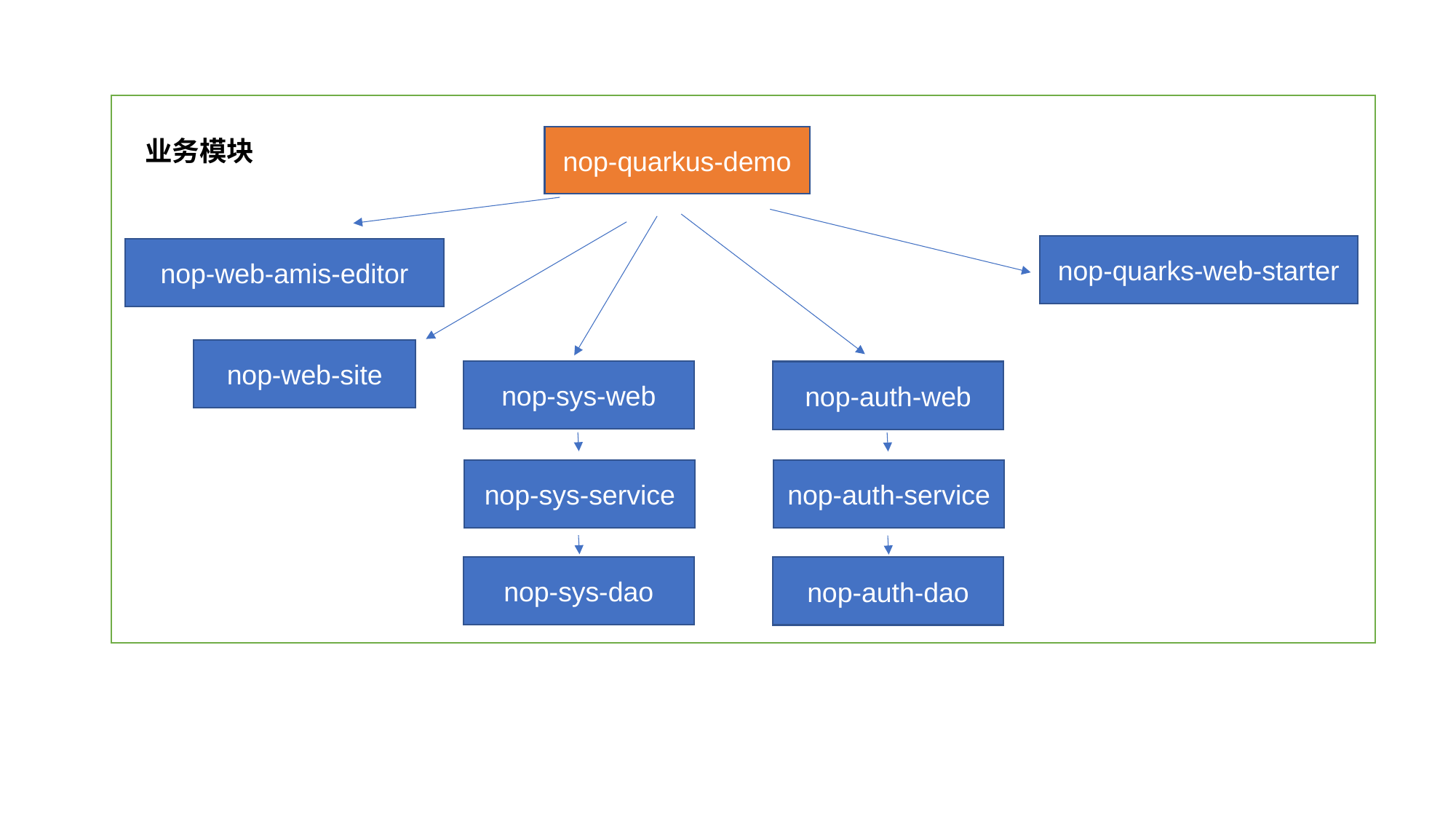

nop-quarkus-demo
业务模块
nop-quarks-web-starter
nop-web-amis-editor
nop-web-site
nop-sys-web
nop-auth-web
nop-sys-service
nop-auth-service
nop-sys-dao
nop-auth-dao